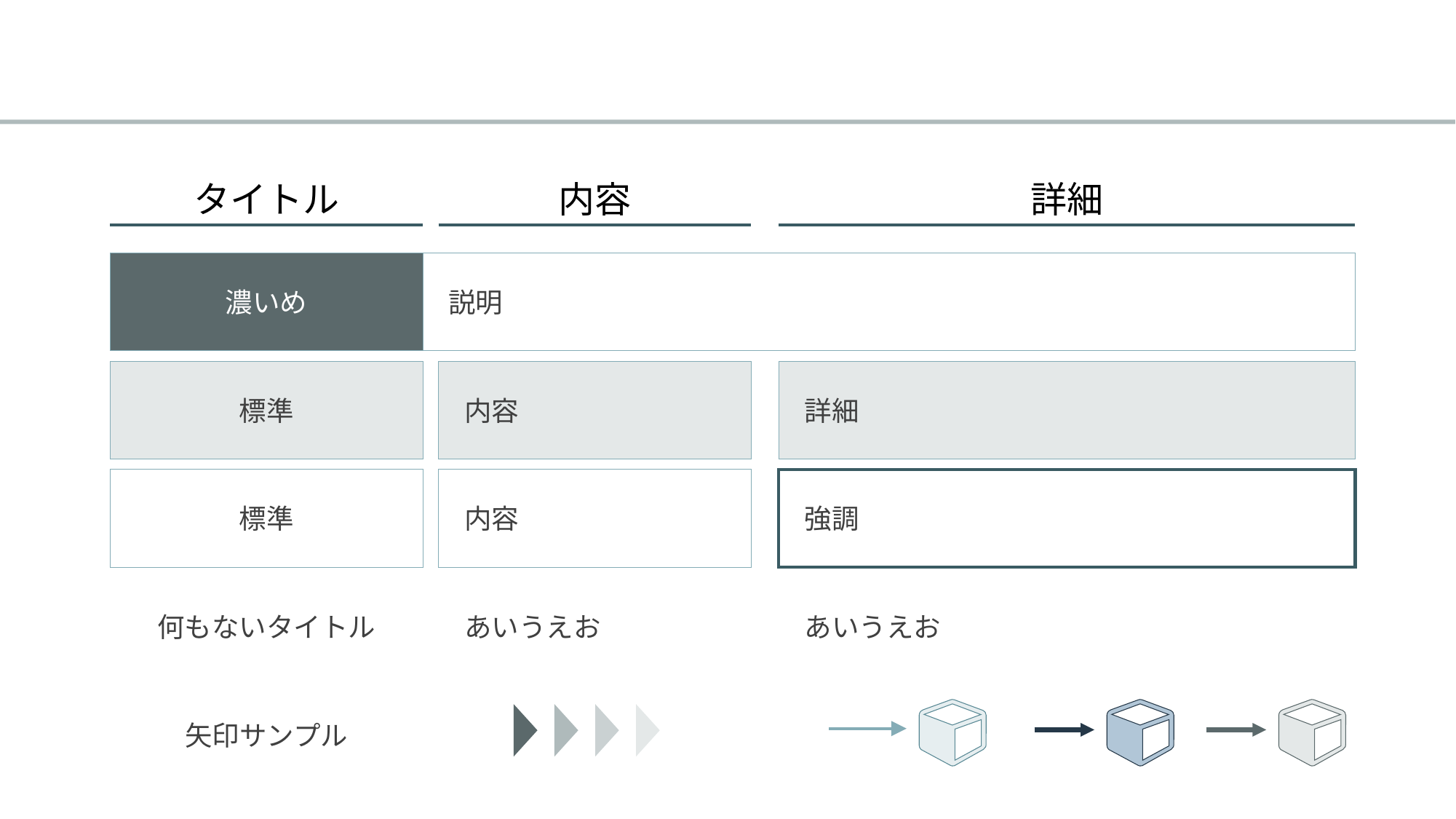

#
タイトル
内容
詳細
濃いめ
説明
標準
内容
詳細
標準
内容
強調
何もないタイトル
あいうえお
あいうえお
矢印サンプル